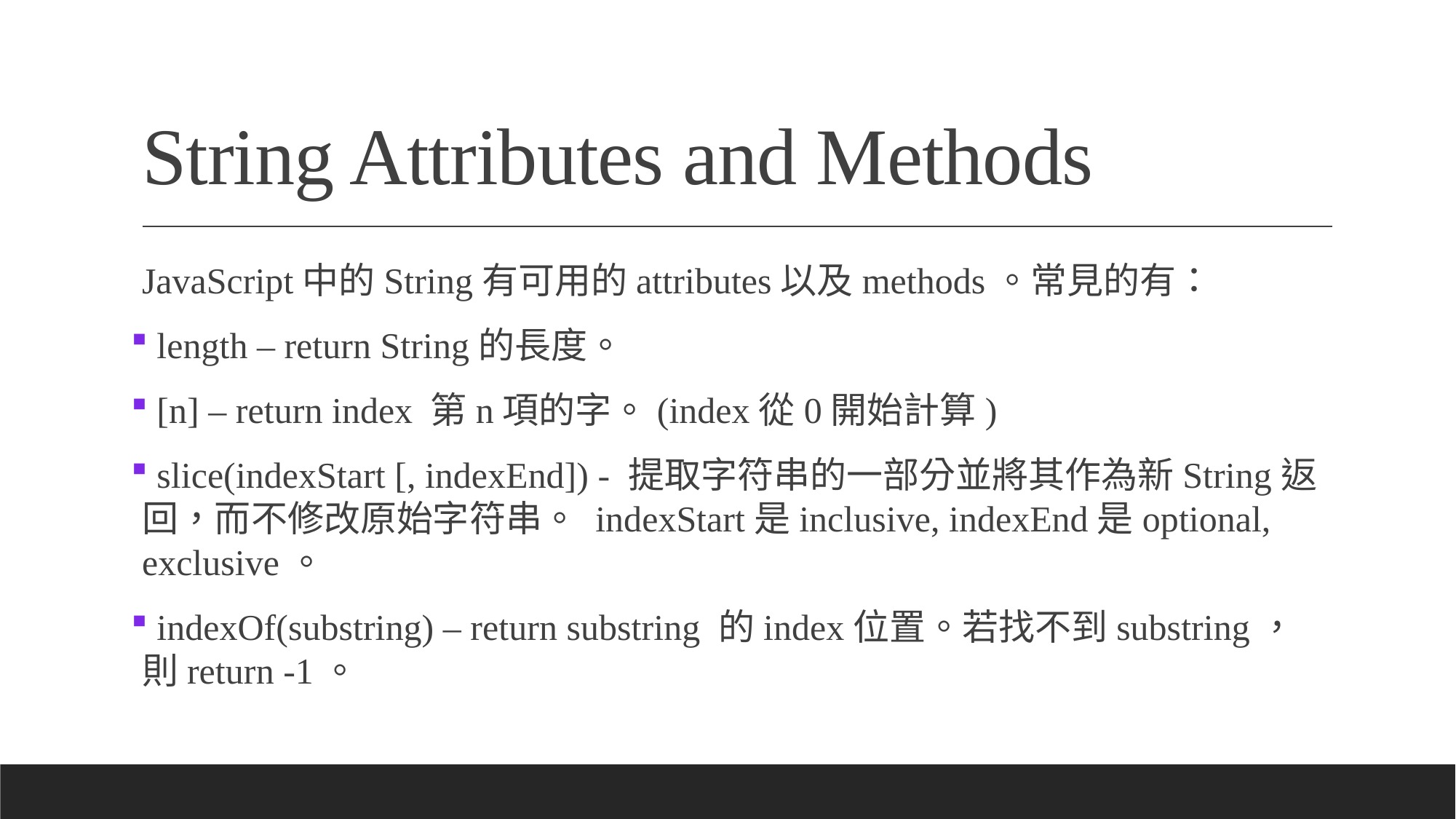

# String Attributes and Methods
JavaScript中的String有可用的attributes以及methods。常見的有：
 length – return String的長度。
 [n] – return index 第n項的字。(index從0開始計算)
 slice(indexStart [, indexEnd]) - 提取字符串的一部分並將其作為新String返回，而不修改原始字符串。 indexStart是inclusive, indexEnd是optional, exclusive。
 indexOf(substring) – return substring 的index位置。若找不到substring，則return -1。